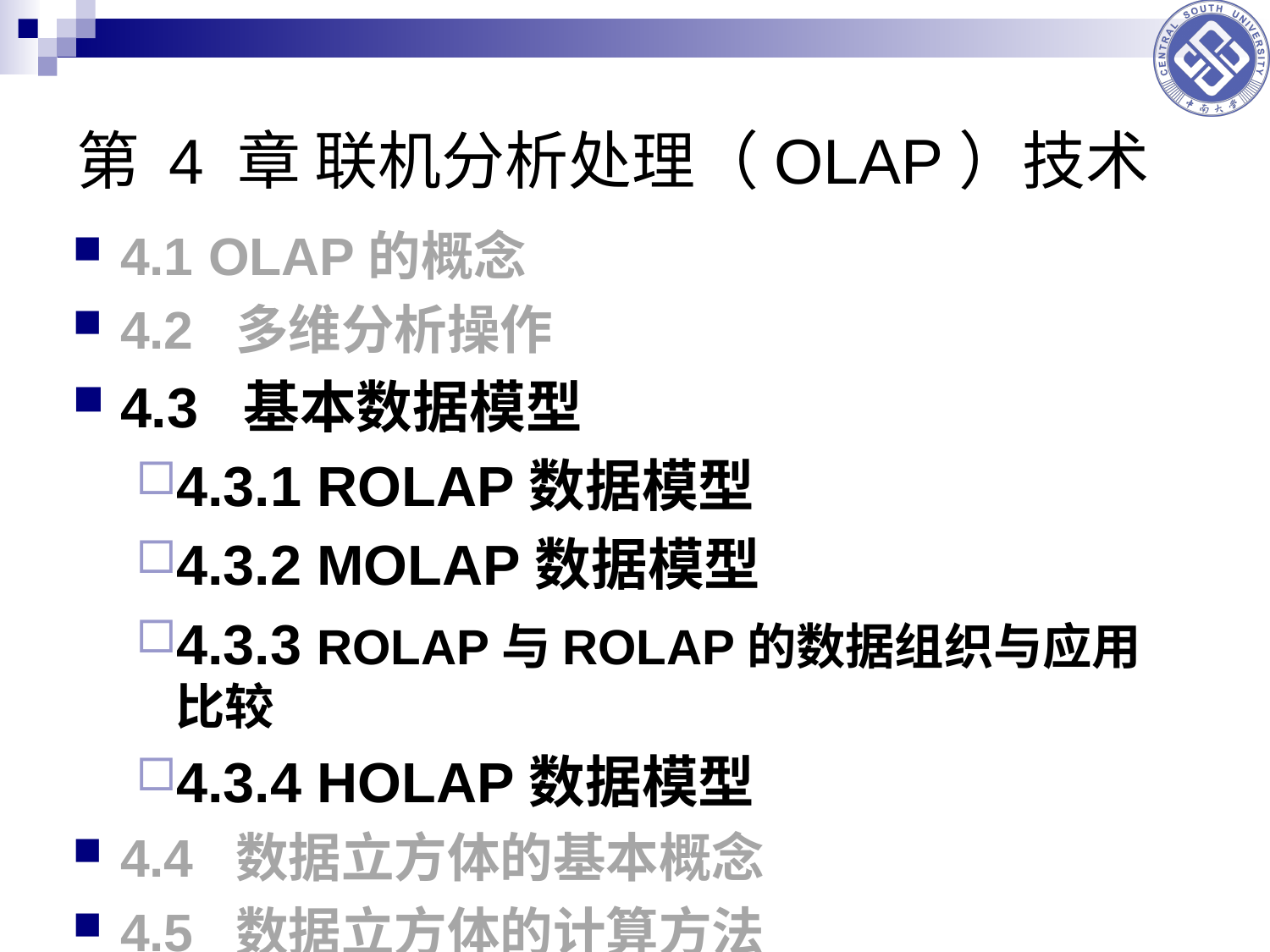

# 第 4 章 联机分析处理（OLAP）技术
4.1 OLAP的概念
4.2  多维分析操作
4.3  基本数据模型
4.3.1 ROLAP数据模型
4.3.2 MOLAP数据模型
4.3.3 ROLAP与ROLAP的数据组织与应用比较
4.3.4 HOLAP数据模型
4.4  数据立方体的基本概念
4.5  数据立方体的计算方法